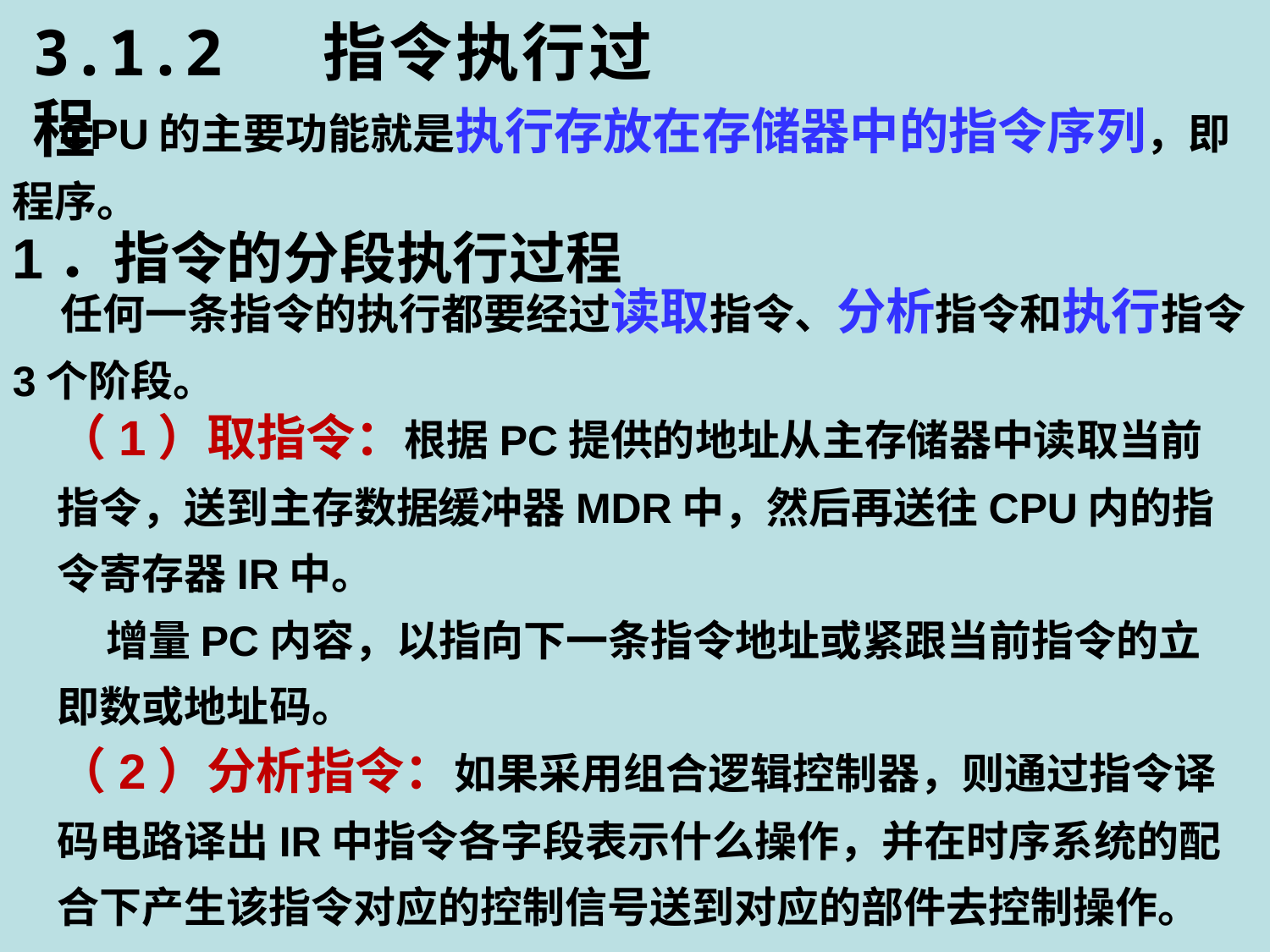

3.1.2  指令执行过程
    CPU的主要功能就是执行存放在存储器中的指令序列，即程序。
1．指令的分段执行过程
    任何一条指令的执行都要经过读取指令、分析指令和执行指令3个阶段。
（1）取指令：根据PC提供的地址从主存储器中读取当前指令，送到主存数据缓冲器MDR中，然后再送往CPU内的指令寄存器IR中。
    增量PC内容，以指向下一条指令地址或紧跟当前指令的立即数或地址码。
（2）分析指令：如果采用组合逻辑控制器，则通过指令译码电路译出IR中指令各字段表示什么操作，并在时序系统的配合下产生该指令对应的控制信号送到对应的部件去控制操作。